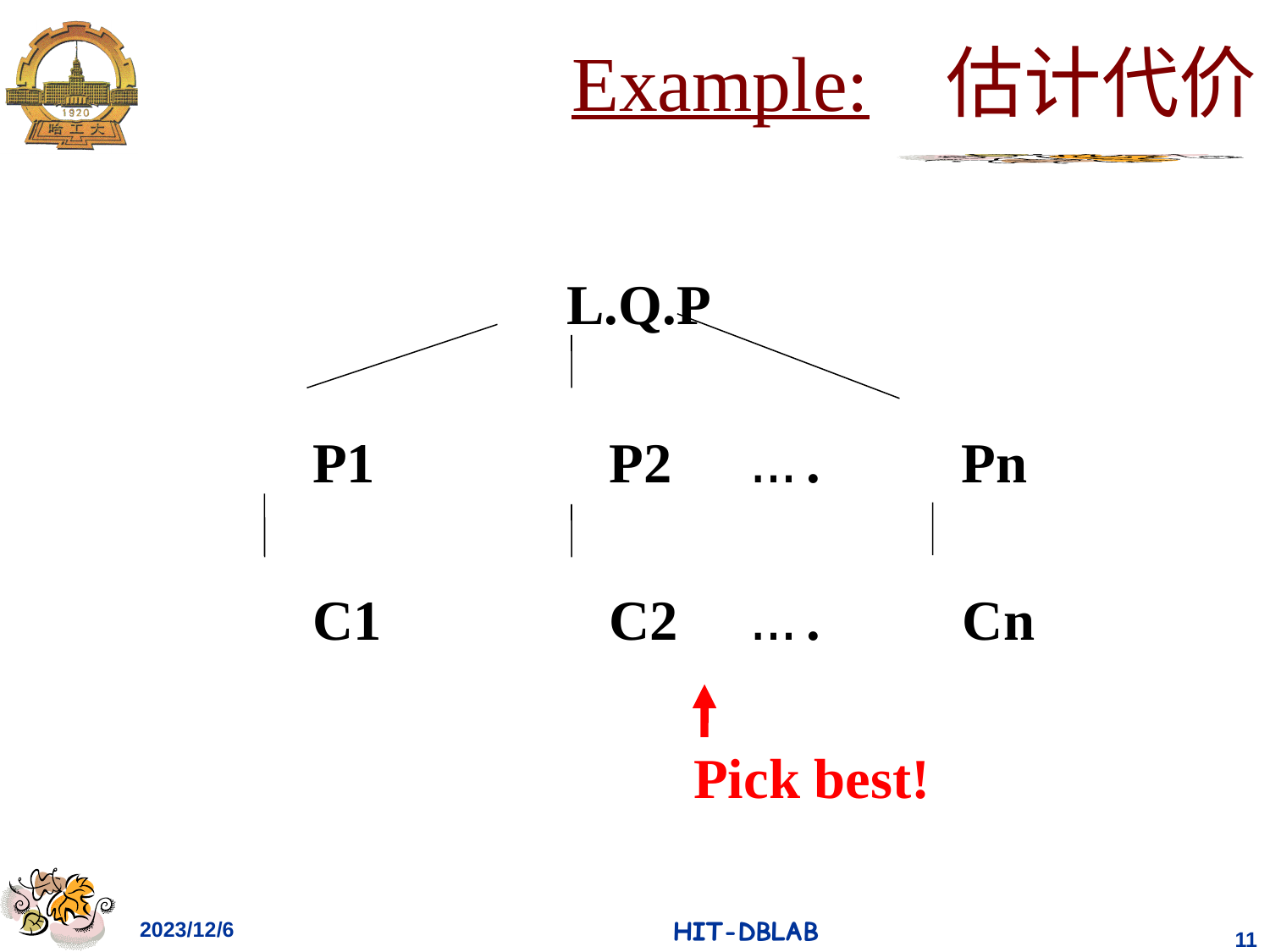

# Example:   估计代价
				L.Q.P

		P1		   P2	    …. 	 Pn

		C1		   C2	    ….          Cn

					Pick best!

2023/12/6
HIT-DBLAB
11